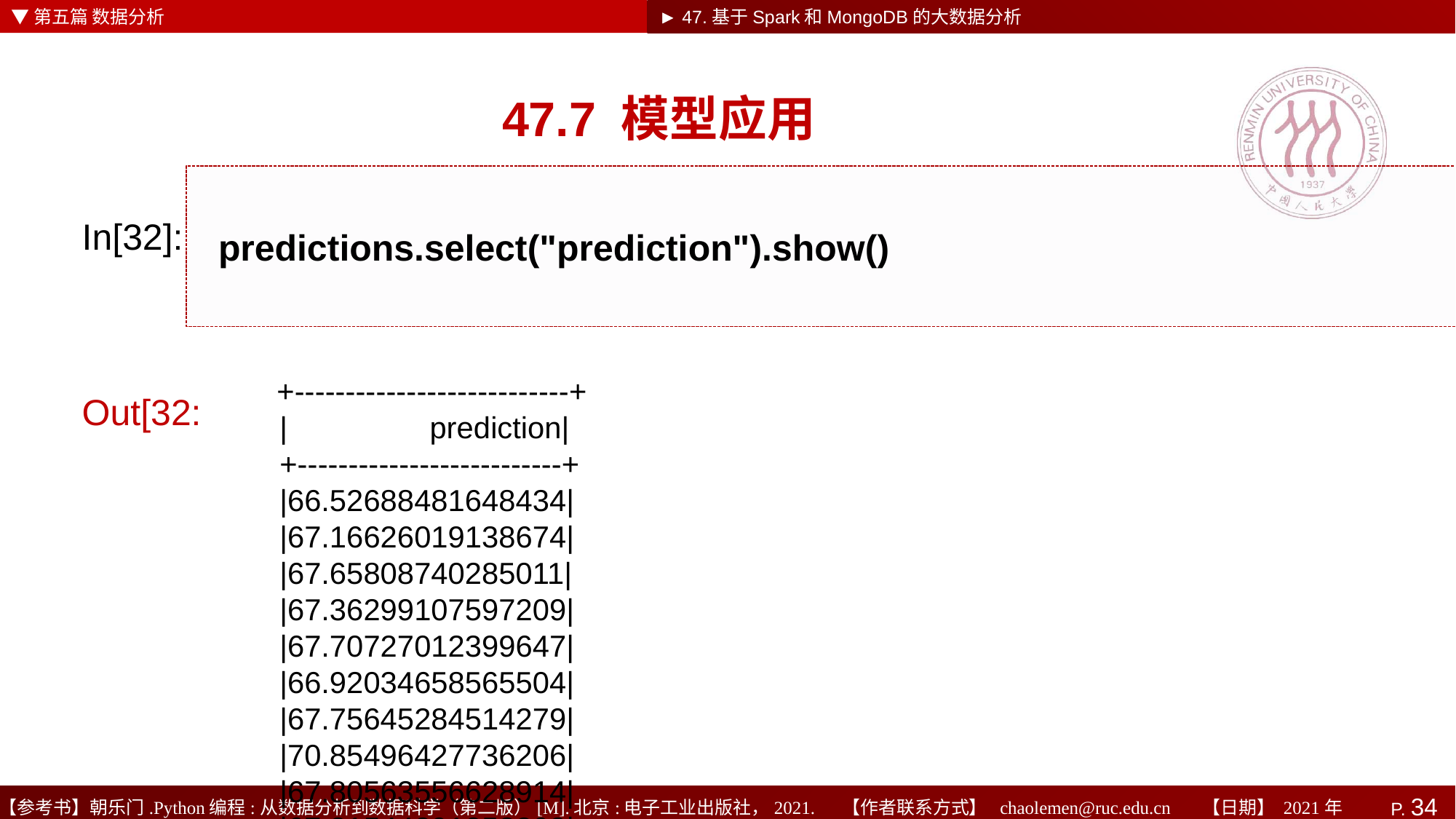

▼第五篇 数据分析
►
► 47.基于Spark和MongoDB的大数据分析
# 47.7 模型应用
predictions.select("prediction").show()
In[32]:
      +---------------------------+
      |                 prediction|
      +--------------------------+
      |66.52688481648434|
      |67.16626019138674|
      |67.65808740285011|
      |67.36299107597209|
      |67.70727012399647|
      |66.92034658565504|
      |67.75645284514279|
      |70.85496427736206|
      |67.80563556628914|
      |67.21544291253308|
Out[32: